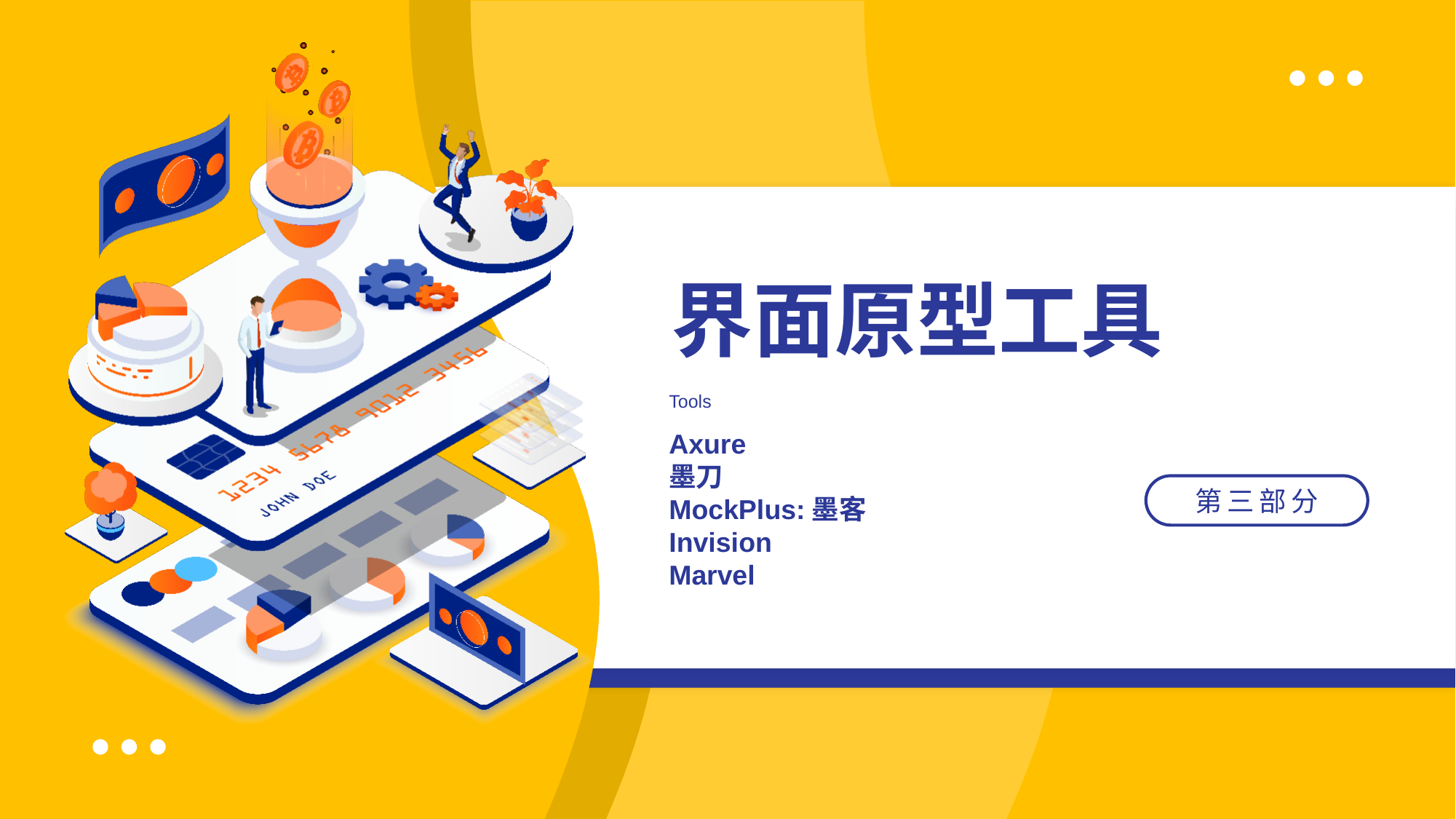

界面原型工具
Tools
Axure
墨刀
MockPlus:墨客
Invision
Marvel
第三部分